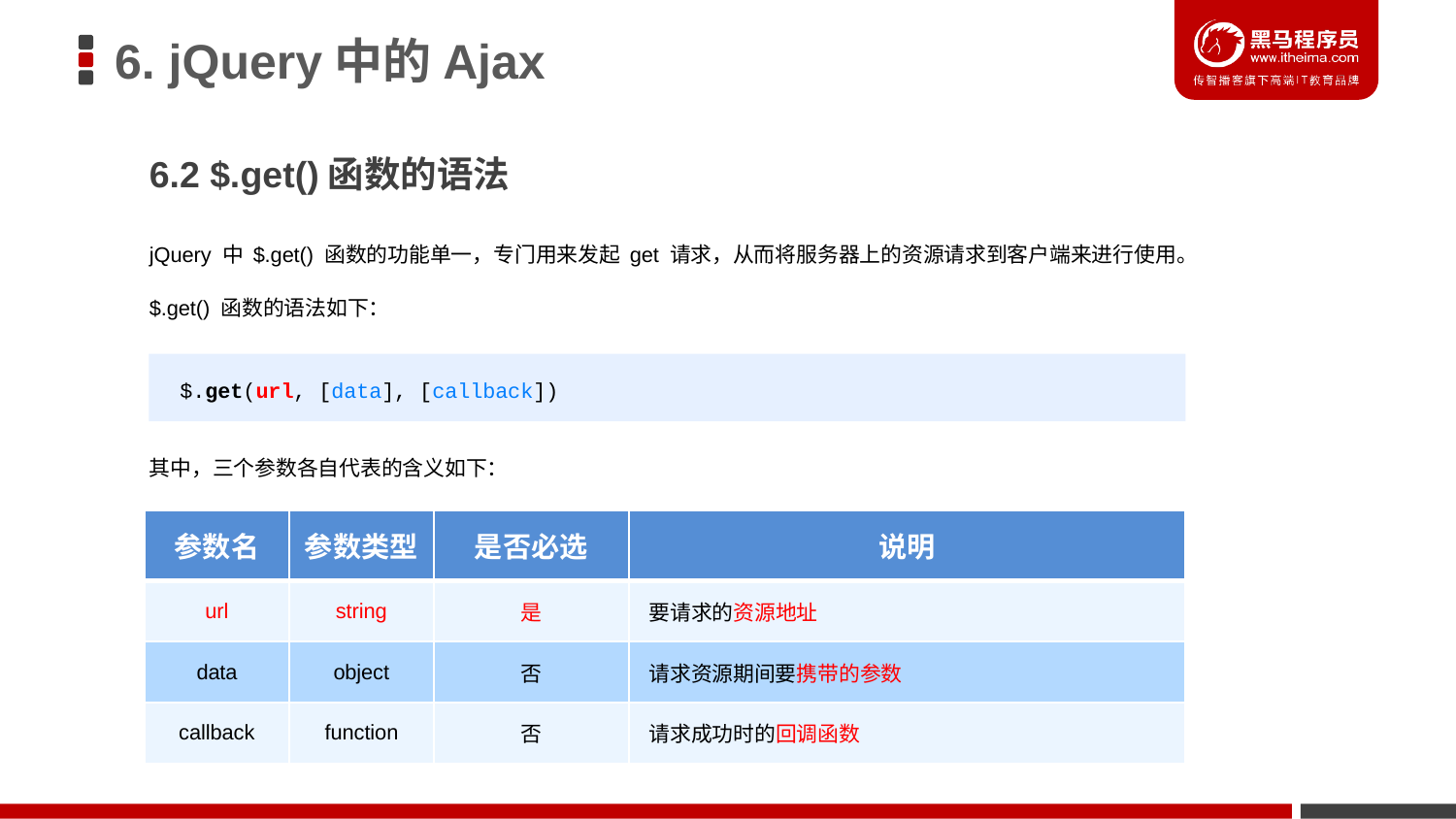

# 6. jQuery中的Ajax
6.2 $.get()函数的语法
jQuery 中 $.get() 函数的功能单一，专门用来发起 get 请求，从而将服务器上的资源请求到客户端来进行使用。
$.get() 函数的语法如下：

其中，三个参数各自代表的含义如下：

$.get(url, [data], [callback])
| 参数名 | 参数类型 | 是否必选 | 说明 |
| --- | --- | --- | --- |
| url | string | 是 | 要请求的资源地址 |
| data | object | 否 | 请求资源期间要携带的参数 |
| callback | function | 否 | 请求成功时的回调函数 |